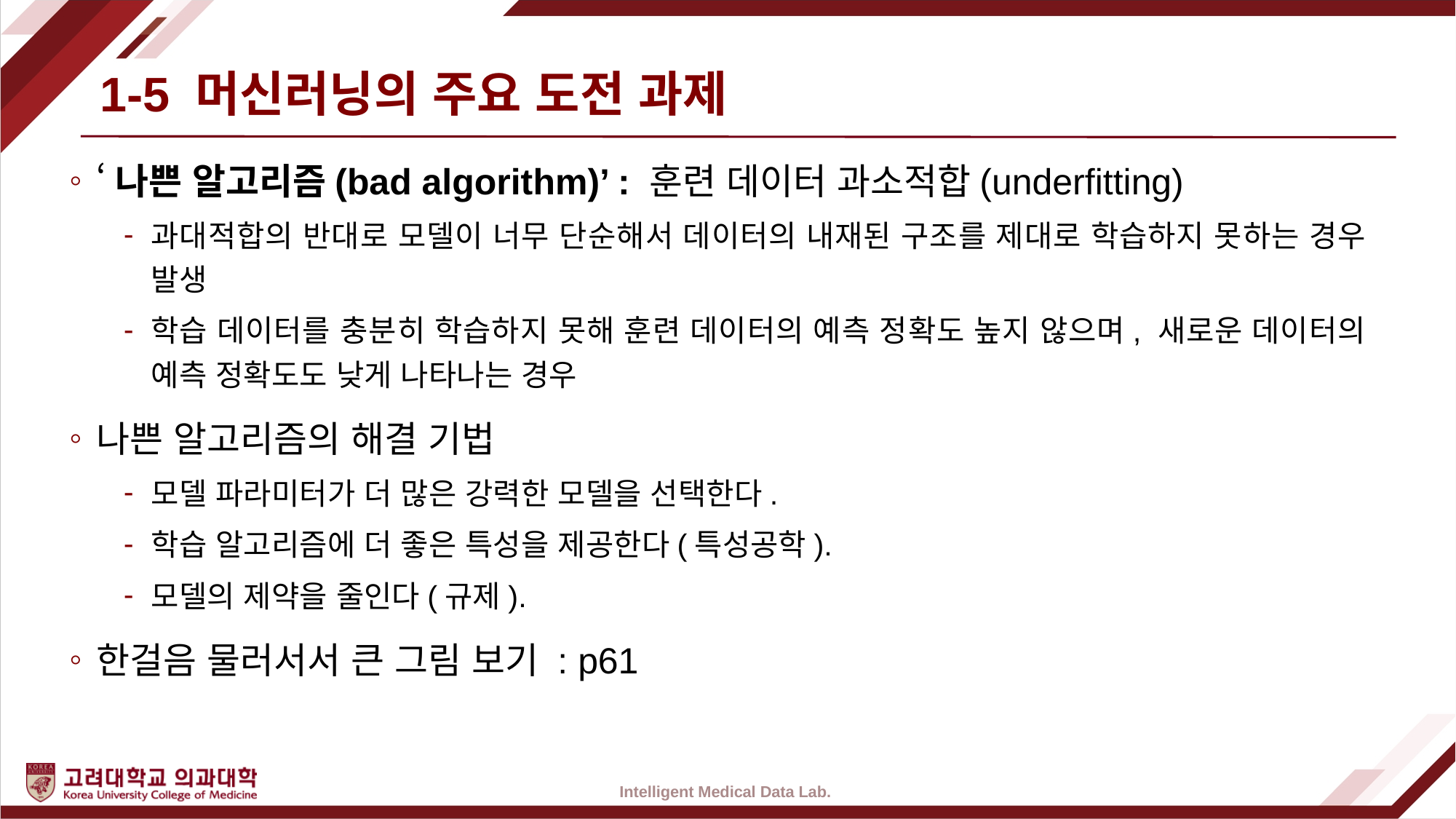

# 1-5 머신러닝의 주요 도전 과제
‘나쁜 알고리즘(bad algorithm)’ : 훈련 데이터 과소적합(underfitting)
과대적합의 반대로 모델이 너무 단순해서 데이터의 내재된 구조를 제대로 학습하지 못하는 경우 발생
학습 데이터를 충분히 학습하지 못해 훈련 데이터의 예측 정확도 높지 않으며, 새로운 데이터의 예측 정확도도 낮게 나타나는 경우
나쁜 알고리즘의 해결 기법
모델 파라미터가 더 많은 강력한 모델을 선택한다.
학습 알고리즘에 더 좋은 특성을 제공한다(특성공학).
모델의 제약을 줄인다(규제).
한걸음 물러서서 큰 그림 보기 : p61
Intelligent Medical Data Lab.